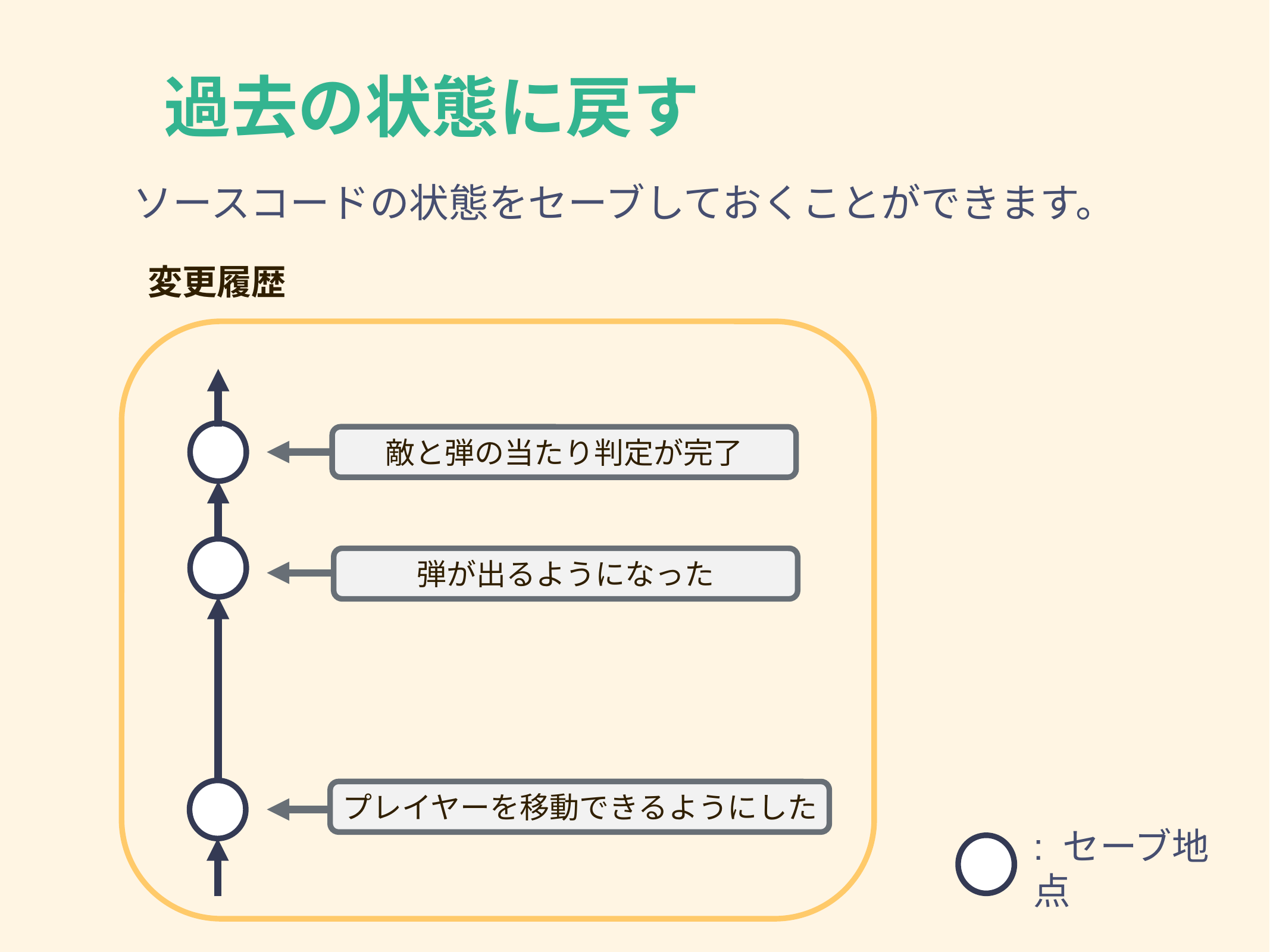

# 過去の状態に戻す
pソースコードの状態をセーブしておくことができます。
変更履歴

敵と弾の当たり判定が完了

弾が出るようになった

プレイヤーを移動できるようにした

: セーブ地点